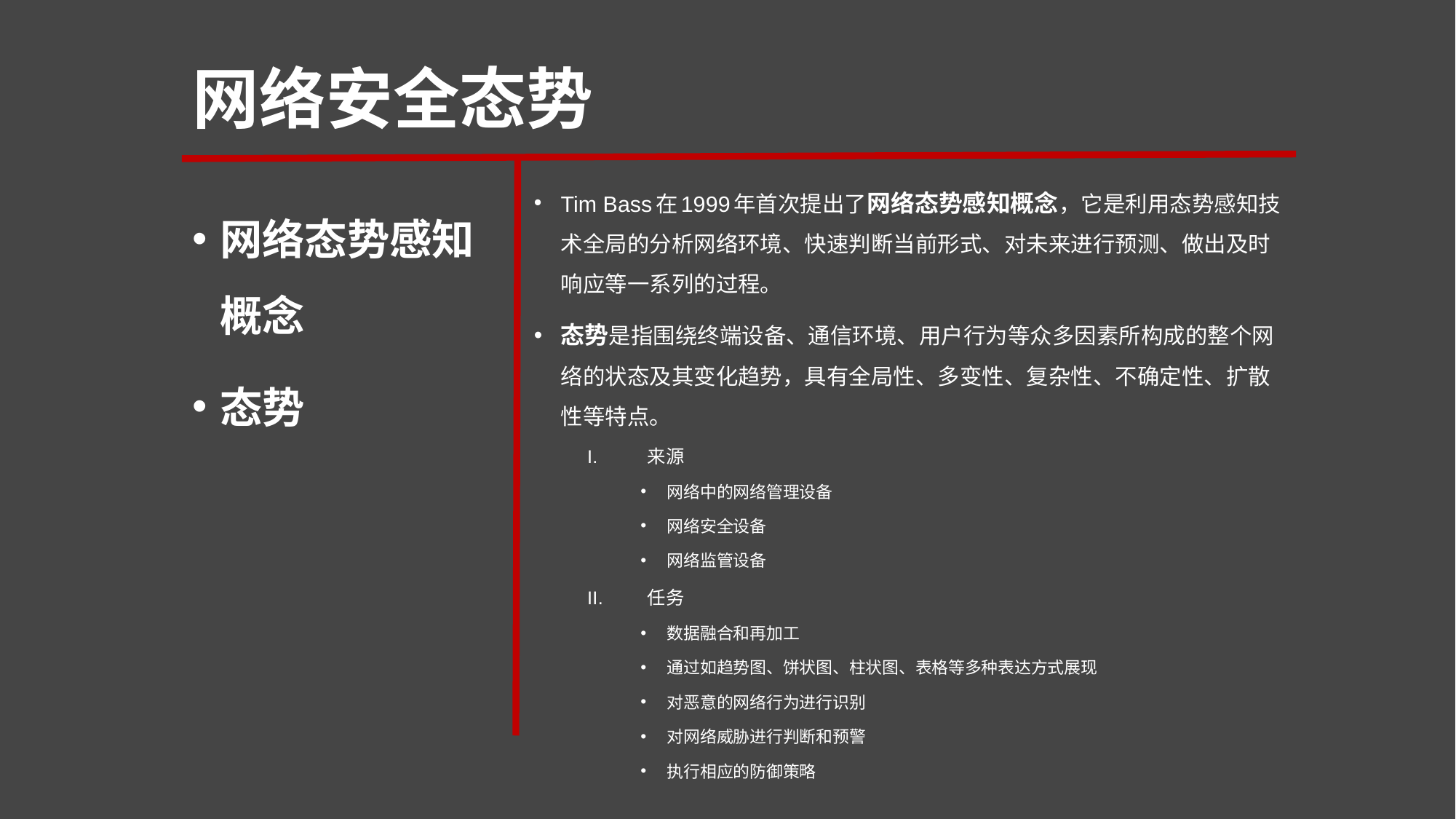

# 网络安全态势
Tim Bass在1999年首次提出了网络态势感知概念，它是利用态势感知技术全局的分析网络环境、快速判断当前形式、对未来进行预测、做出及时响应等一系列的过程。
态势是指围绕终端设备、通信环境、用户行为等众多因素所构成的整个网络的状态及其变化趋势，具有全局性、多变性、复杂性、不确定性、扩散性等特点。
来源
网络中的网络管理设备
网络安全设备
网络监管设备
任务
数据融合和再加工
通过如趋势图、饼状图、柱状图、表格等多种表达方式展现
对恶意的网络行为进行识别
对网络威胁进行判断和预警
执行相应的防御策略
网络态势感知概念
态势